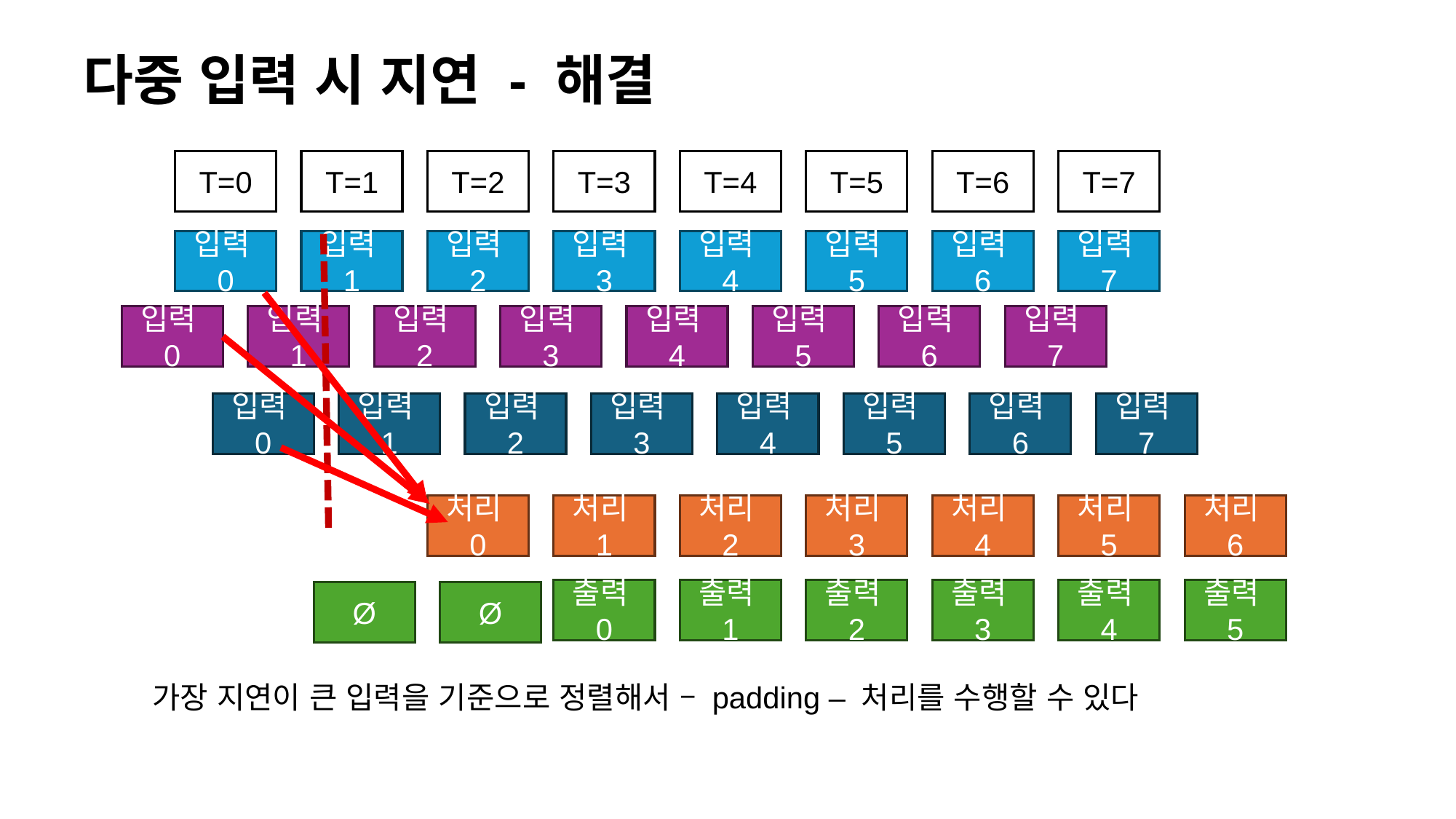

다중 입력 시 지연 - 해결
T=0
T=1
T=2
T=3
T=4
T=5
T=6
T=7
입력0
입력1
입력2
입력3
입력4
입력5
입력6
입력7
입력0
입력1
입력2
입력3
입력4
입력5
입력6
입력7
입력0
입력1
입력2
입력3
입력4
입력5
입력6
입력7
처리0
처리1
처리2
처리3
처리4
처리5
처리6
출력0
출력1
출력2
출력3
출력4
출력5
Ø
Ø
가장 지연이 큰 입력을 기준으로 정렬해서 – padding – 처리를 수행할 수 있다